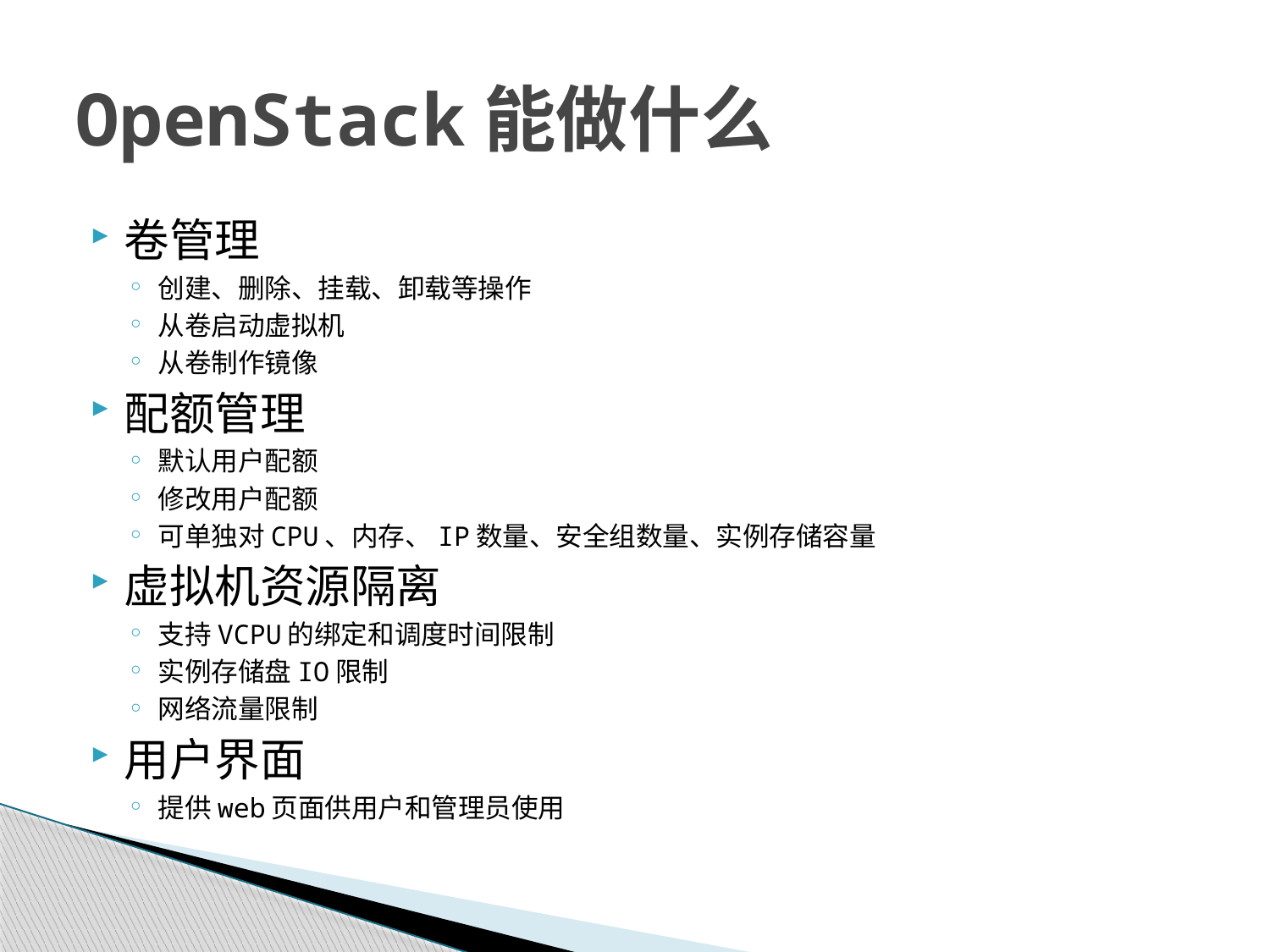

# OpenStack能做什么
卷管理
创建、删除、挂载、卸载等操作
从卷启动虚拟机
从卷制作镜像
配额管理
默认用户配额
修改用户配额
可单独对CPU、内存、IP数量、安全组数量、实例存储容量
虚拟机资源隔离
支持VCPU的绑定和调度时间限制
实例存储盘IO限制
网络流量限制
用户界面
提供web页面供用户和管理员使用